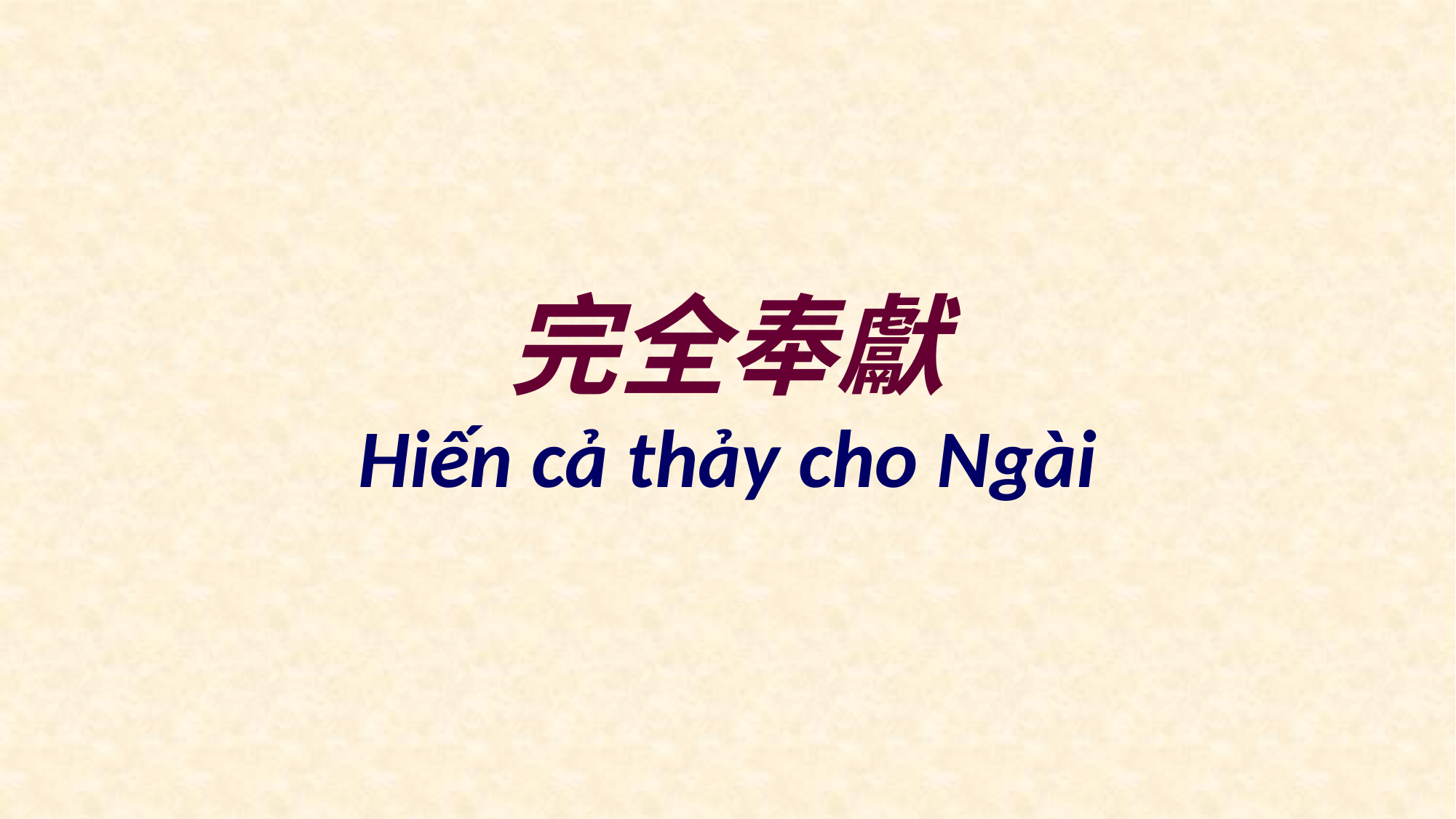

# 完全奉獻
Hiến cả thảy cho Ngài